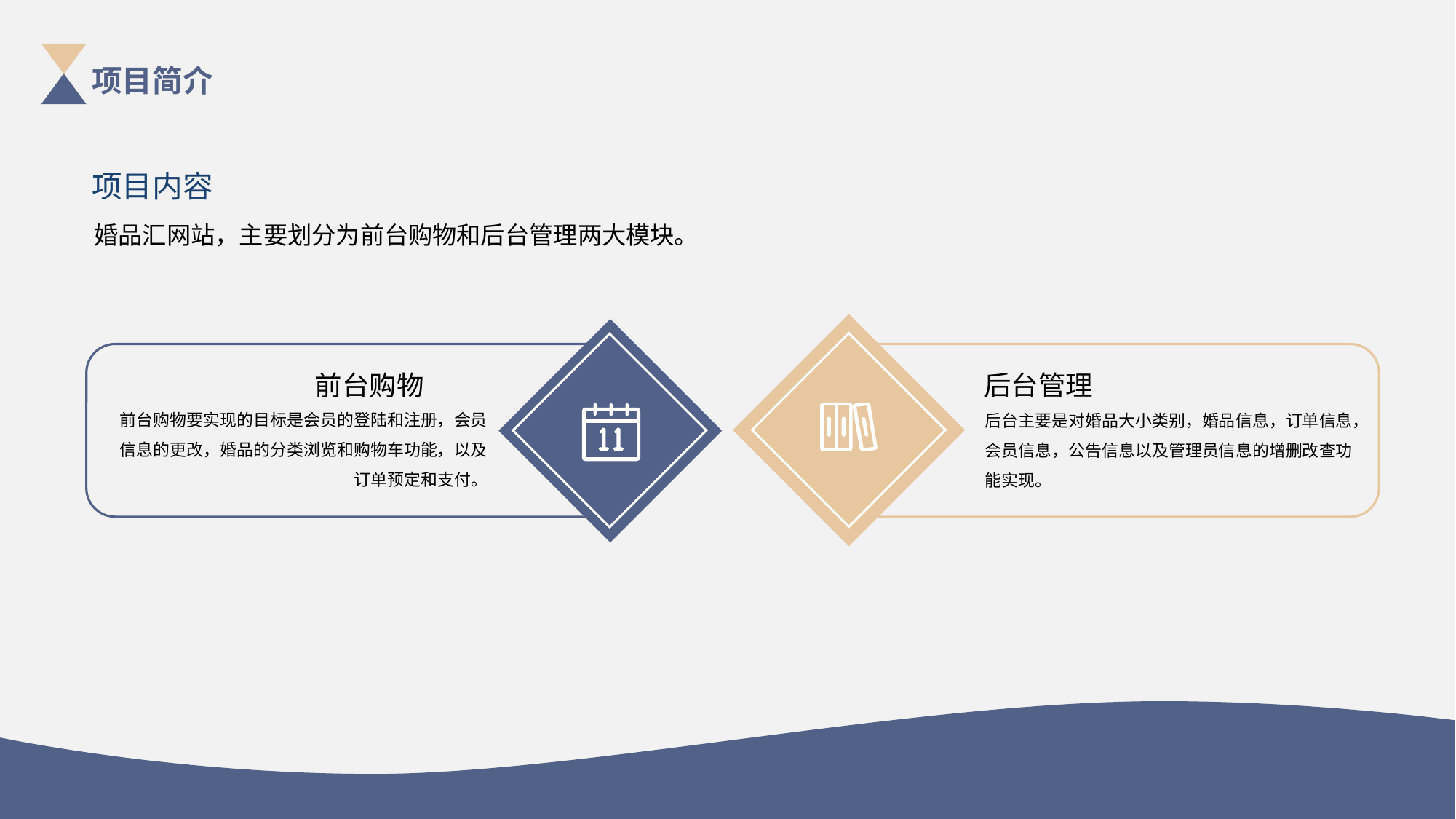

项目简介
项目内容
婚品汇网站，主要划分为前台购物和后台管理两大模块。

后台管理
后台主要是对婚品大小类别，婚品信息，订单信息，会员信息，公告信息以及管理员信息的增删改查功能实现。
前台购物
前台购物要实现的目标是会员的登陆和注册，会员信息的更改，婚品的分类浏览和购物车功能，以及订单预定和支付。